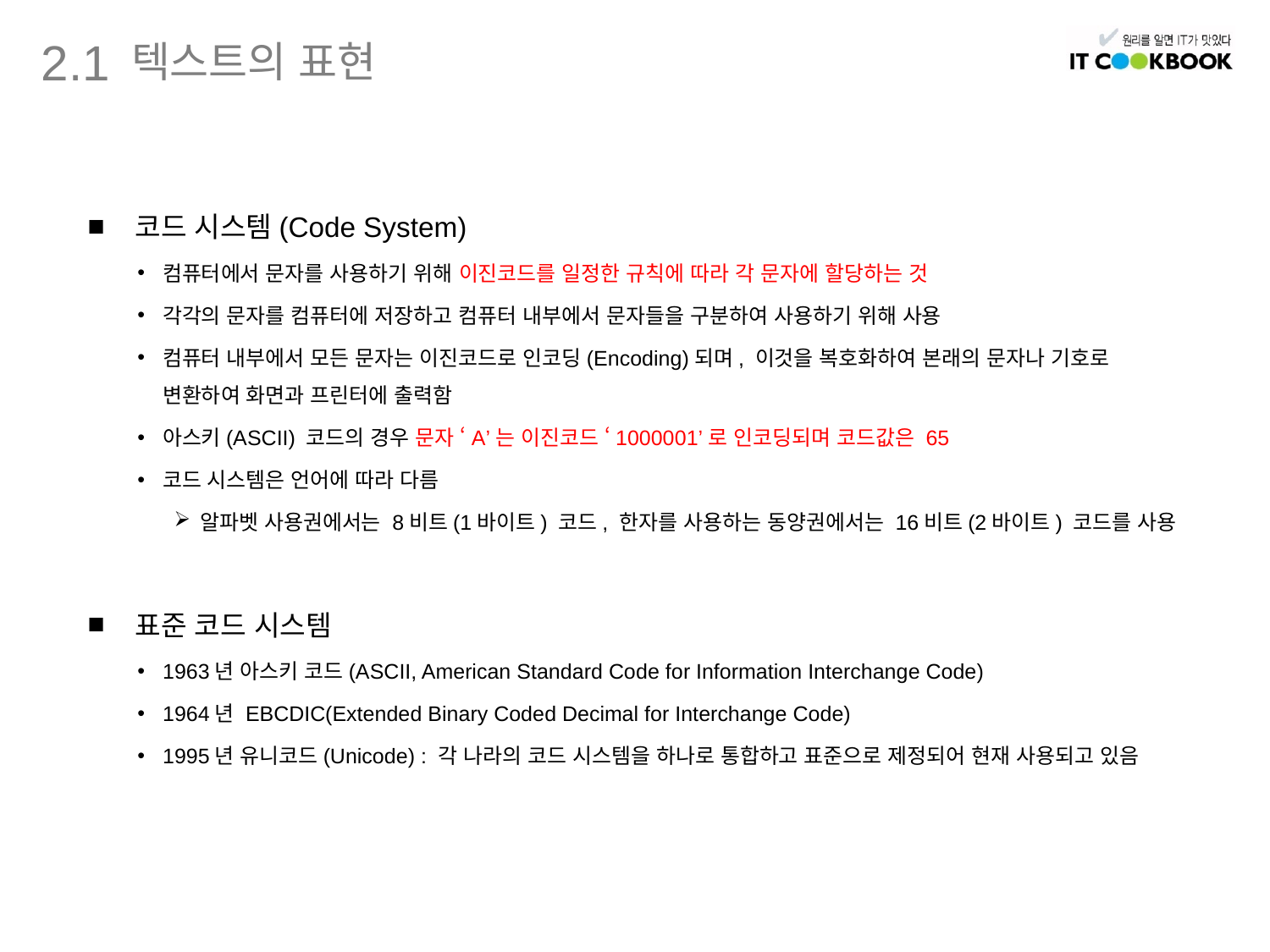

텍스트의 표현
2.1
코드 시스템(Code System)
컴퓨터에서 문자를 사용하기 위해 이진코드를 일정한 규칙에 따라 각 문자에 할당하는 것
각각의 문자를 컴퓨터에 저장하고 컴퓨터 내부에서 문자들을 구분하여 사용하기 위해 사용
컴퓨터 내부에서 모든 문자는 이진코드로 인코딩(Encoding)되며, 이것을 복호화하여 본래의 문자나 기호로 변환하여 화면과 프린터에 출력함
아스키(ASCII) 코드의 경우 문자 ‘A’는 이진코드 ‘1000001’로 인코딩되며 코드값은 65
코드 시스템은 언어에 따라 다름
알파벳 사용권에서는 8비트(1바이트) 코드, 한자를 사용하는 동양권에서는 16비트(2바이트) 코드를 사용

표준 코드 시스템
1963년 아스키 코드(ASCII, American Standard Code for Information Interchange Code)
1964년 EBCDIC(Extended Binary Coded Decimal for Interchange Code)
1995년 유니코드(Unicode) : 각 나라의 코드 시스템을 하나로 통합하고 표준으로 제정되어 현재 사용되고 있음